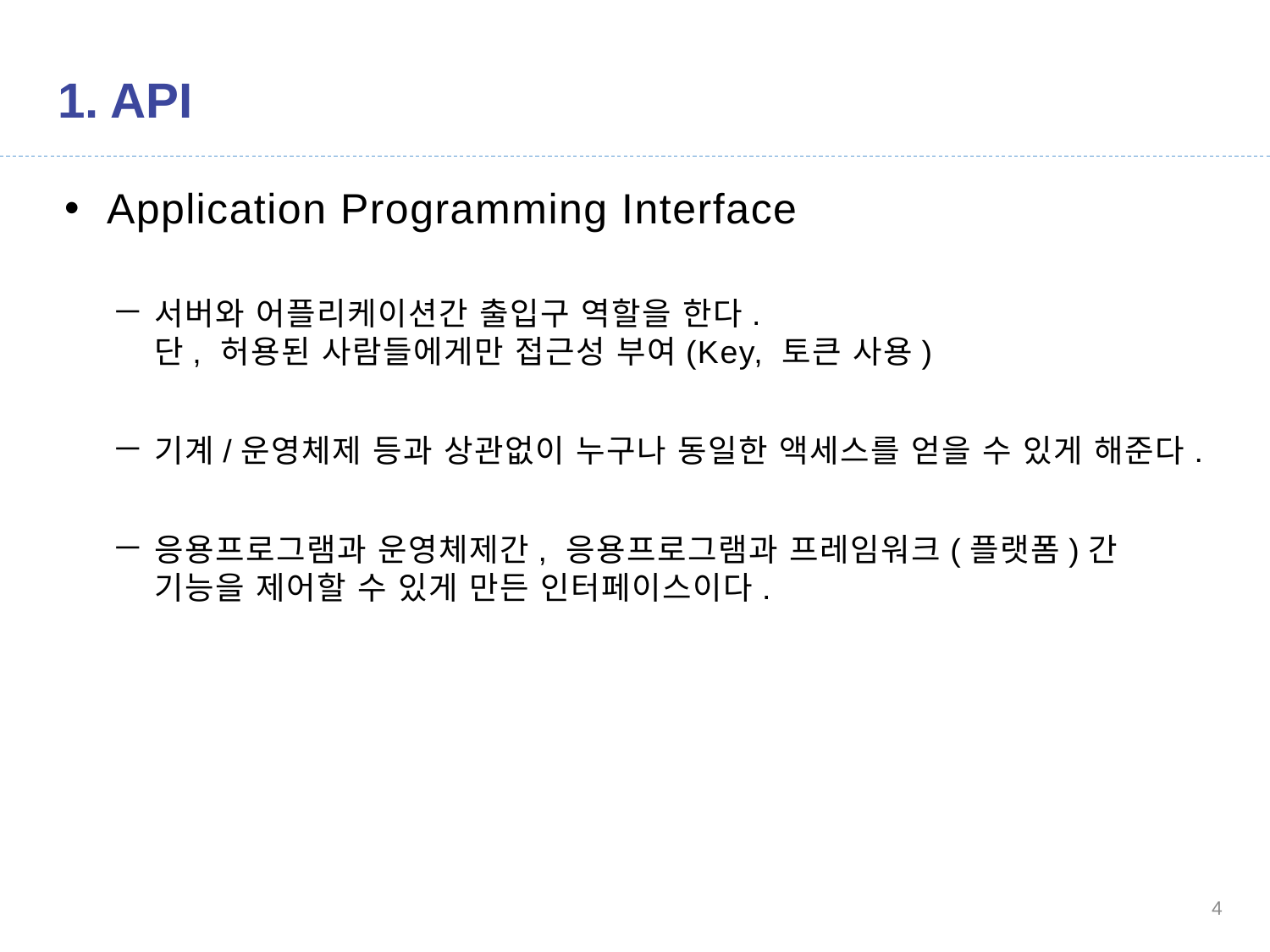

# 1. API
Application Programming Interface

서버와 어플리케이션간 출입구 역할을 한다.
단, 허용된 사람들에게만 접근성 부여(Key, 토큰 사용)

기계/운영체제 등과 상관없이 누구나 동일한 액세스를 얻을 수 있게 해준다.

응용프로그램과 운영체제간, 응용프로그램과 프레임워크(플랫폼)간 기능을 제어할 수 있게 만든 인터페이스이다.
4